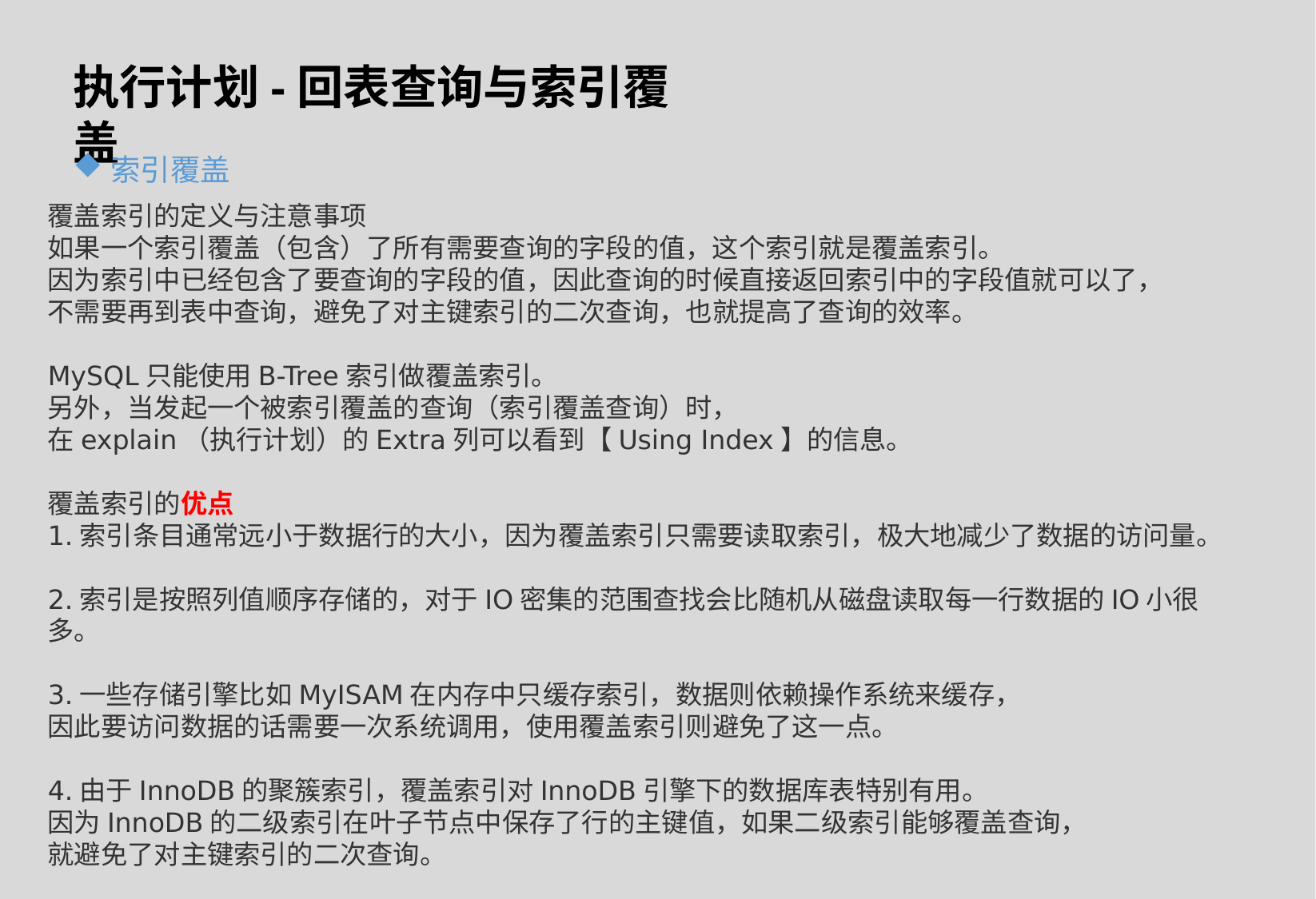

执行计划-回表查询与索引覆盖
索引覆盖
覆盖索引的定义与注意事项
如果一个索引覆盖（包含）了所有需要查询的字段的值，这个索引就是覆盖索引。
因为索引中已经包含了要查询的字段的值，因此查询的时候直接返回索引中的字段值就可以了，
不需要再到表中查询，避免了对主键索引的二次查询，也就提高了查询的效率。

MySQL只能使用B-Tree索引做覆盖索引。
另外，当发起一个被索引覆盖的查询（索引覆盖查询）时，
在explain（执行计划）的Extra列可以看到【Using Index】的信息。

覆盖索引的优点
1.索引条目通常远小于数据行的大小，因为覆盖索引只需要读取索引，极大地减少了数据的访问量。

2.索引是按照列值顺序存储的，对于IO密集的范围查找会比随机从磁盘读取每一行数据的IO小很多。

3.一些存储引擎比如MyISAM在内存中只缓存索引，数据则依赖操作系统来缓存，
因此要访问数据的话需要一次系统调用，使用覆盖索引则避免了这一点。

4.由于InnoDB的聚簇索引，覆盖索引对InnoDB引擎下的数据库表特别有用。
因为InnoDB的二级索引在叶子节点中保存了行的主键值，如果二级索引能够覆盖查询，
就避免了对主键索引的二次查询。